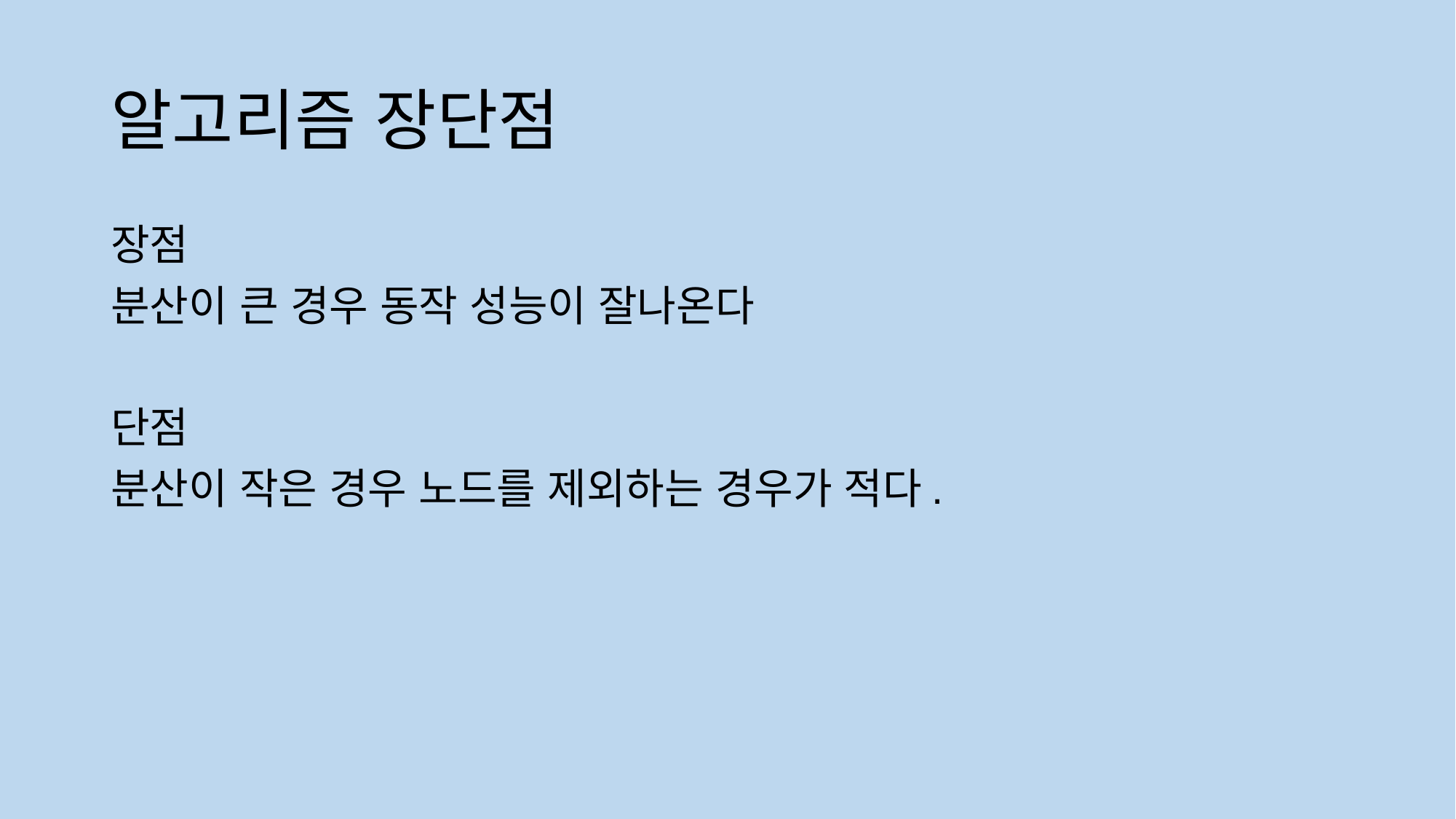

# 알고리즘 장단점
장점
분산이 큰 경우 동작 성능이 잘나온다

단점
분산이 작은 경우 노드를 제외하는 경우가 적다.